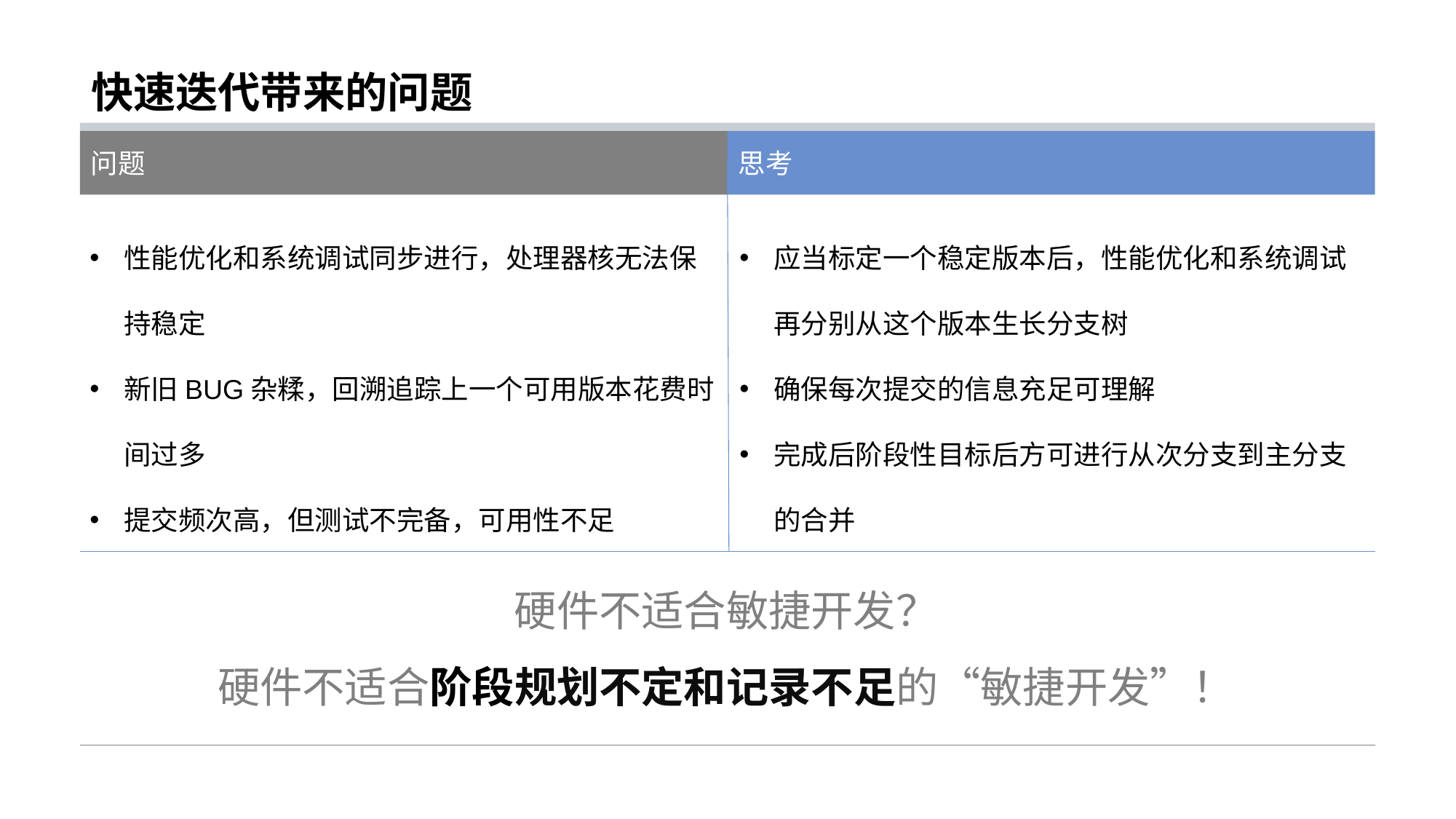

# 快速迭代带来的问题
问题
思考
性能优化和系统调试同步进行，处理器核无法保持稳定
新旧BUG杂糅，回溯追踪上一个可用版本花费时间过多
提交频次高，但测试不完备，可用性不足
应当标定一个稳定版本后，性能优化和系统调试再分别从这个版本生长分支树
确保每次提交的信息充足可理解
完成后阶段性目标后方可进行从次分支到主分支的合并
硬件不适合敏捷开发？
硬件不适合阶段规划不定和记录不足的“敏捷开发”！